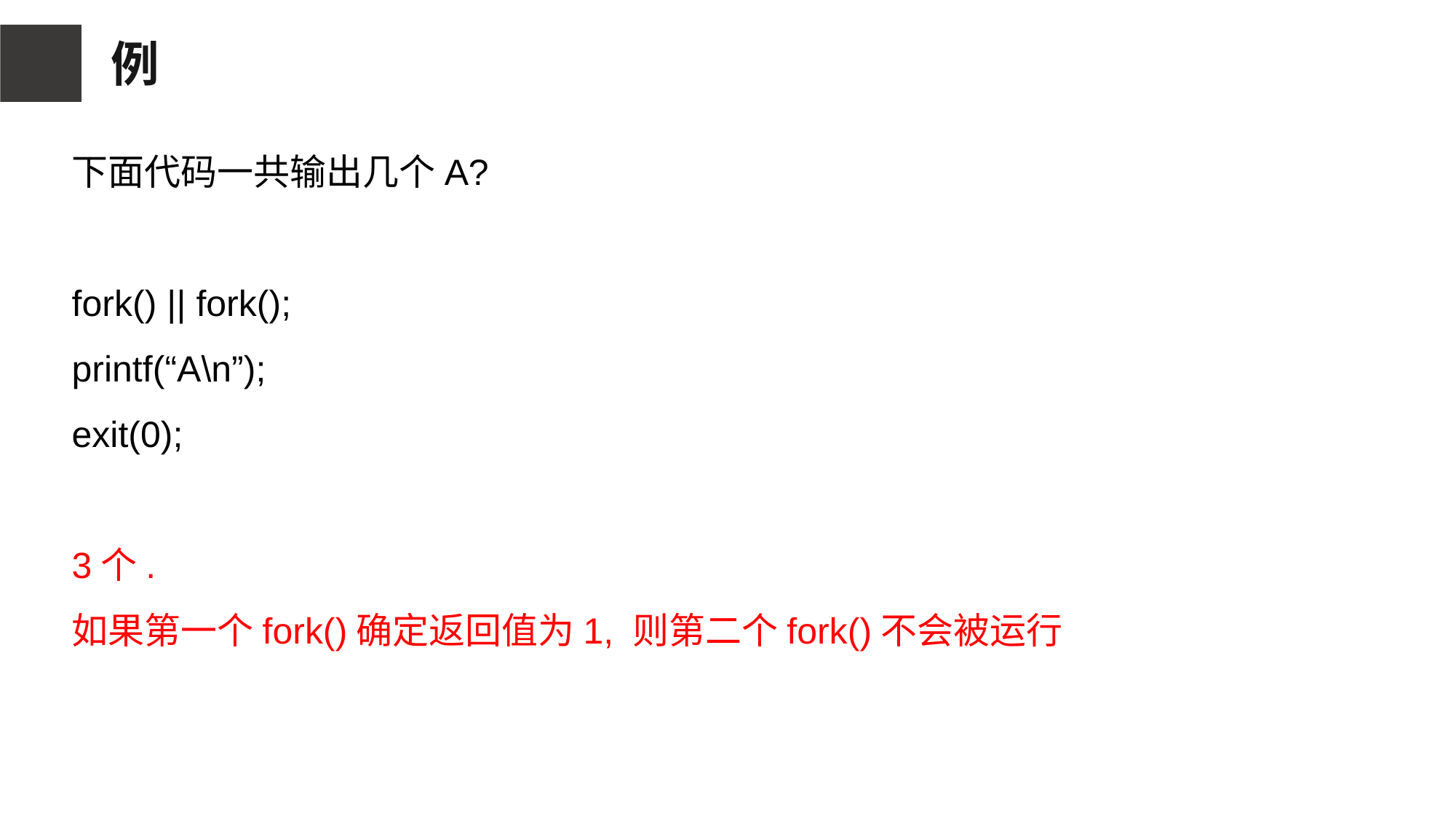

例
下面代码一共输出几个A?

fork() || fork();
printf(“A\n”);
exit(0);

3个.
如果第一个fork()确定返回值为1, 则第二个fork()不会被运行